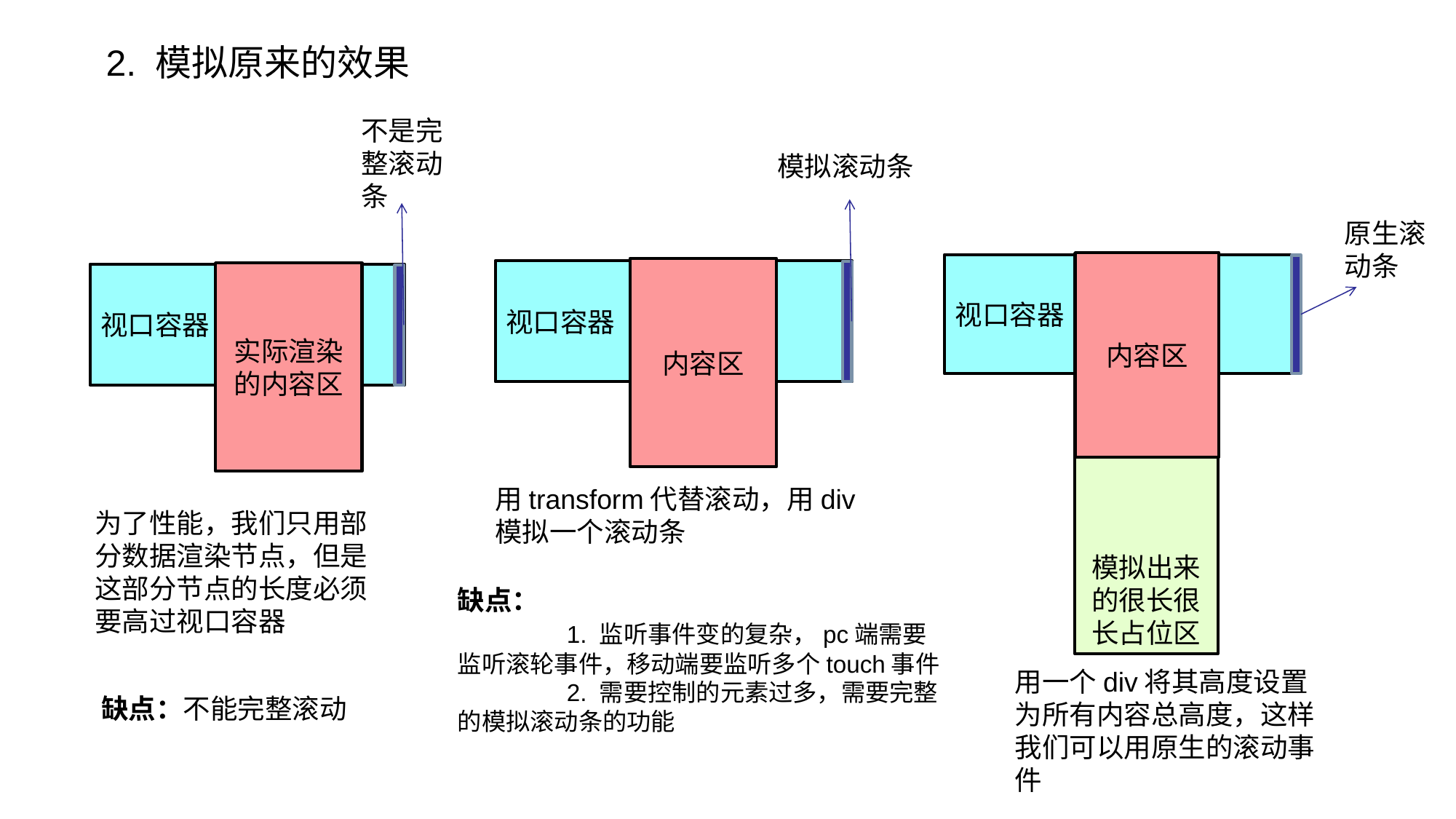

2. 模拟原来的效果
不是完整滚动条
模拟滚动条
原生滚动条
内容区
模拟出来的很长很长占位区
视口容器

内容区
视口容器

实际渲染的内容区
视口容器

用transform代替滚动，用div模拟一个滚动条

为了性能，我们只用部分数据渲染节点，但是这部分节点的长度必须要高过视口容器
缺点：
	1. 监听事件变的复杂，pc端需要监听滚轮事件，移动端要监听多个touch事件
	2. 需要控制的元素过多，需要完整的模拟滚动条的功能
用一个div将其高度设置为所有内容总高度，这样我们可以用原生的滚动事件
缺点：不能完整滚动